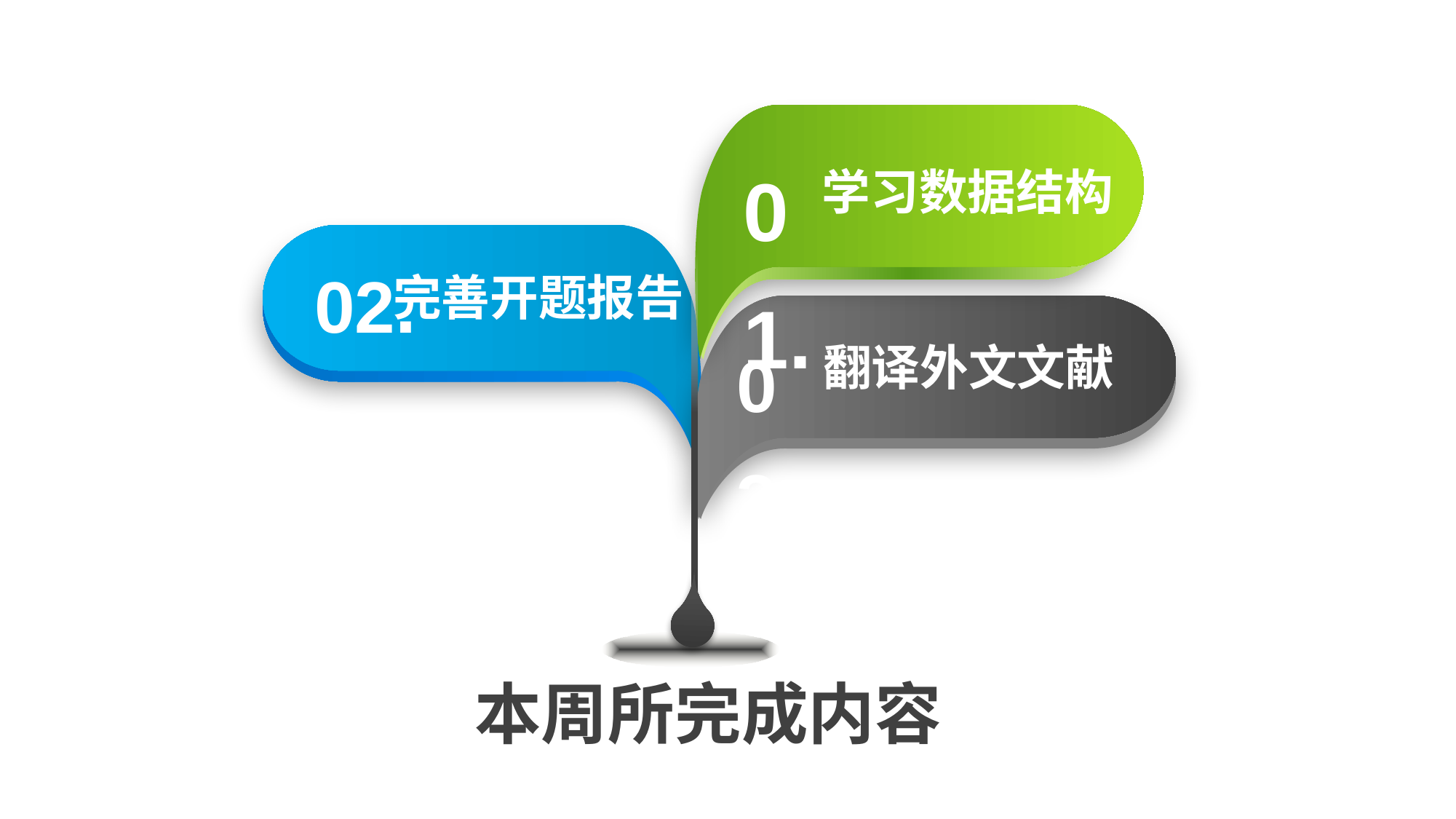

01.
学习数据结构

02.

完善开题报告

03.
翻译外文文献

本周所完成内容